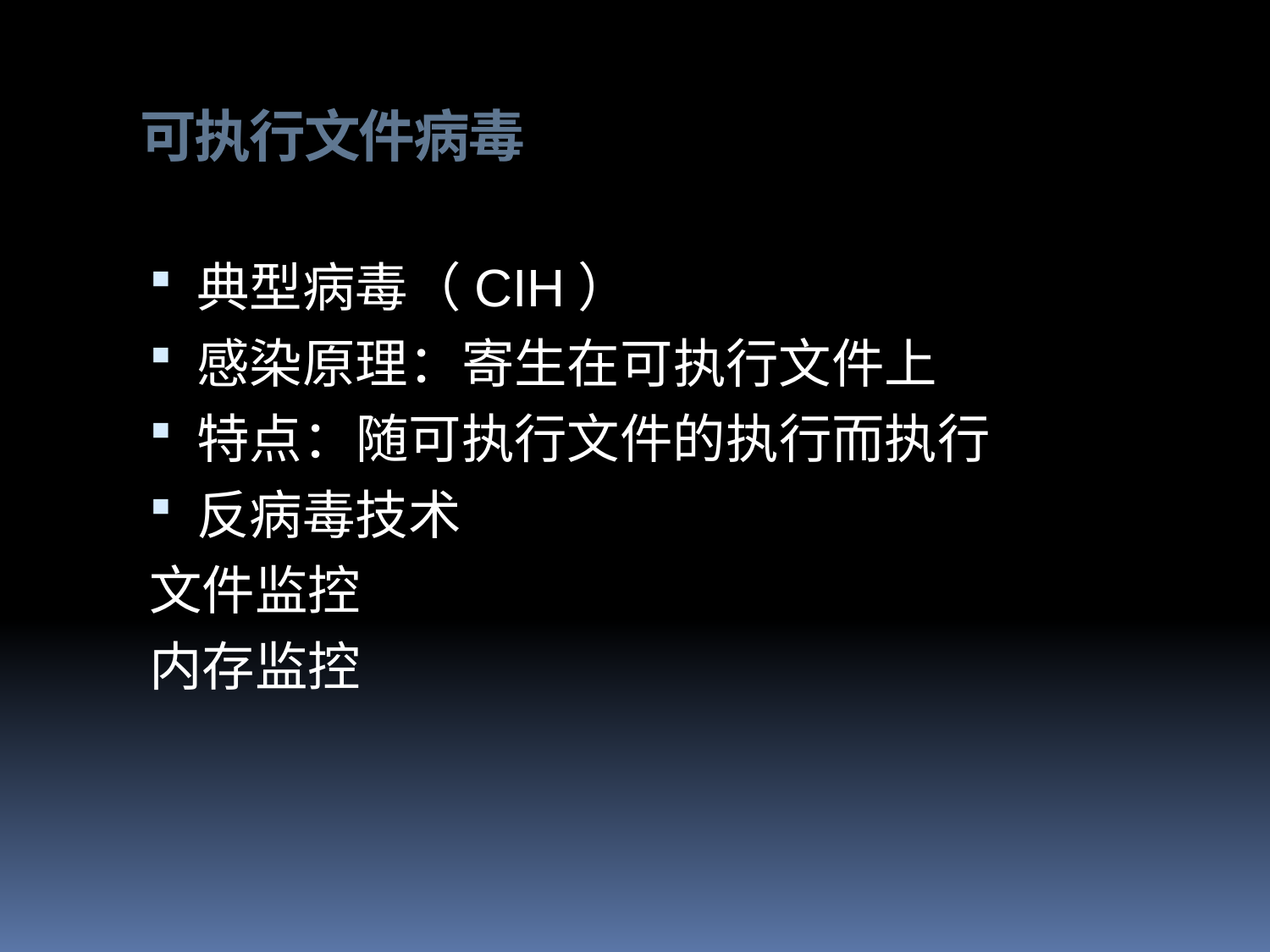

# 可执行文件病毒
典型病毒（CIH）
感染原理：寄生在可执行文件上
特点：随可执行文件的执行而执行
反病毒技术
文件监控
内存监控